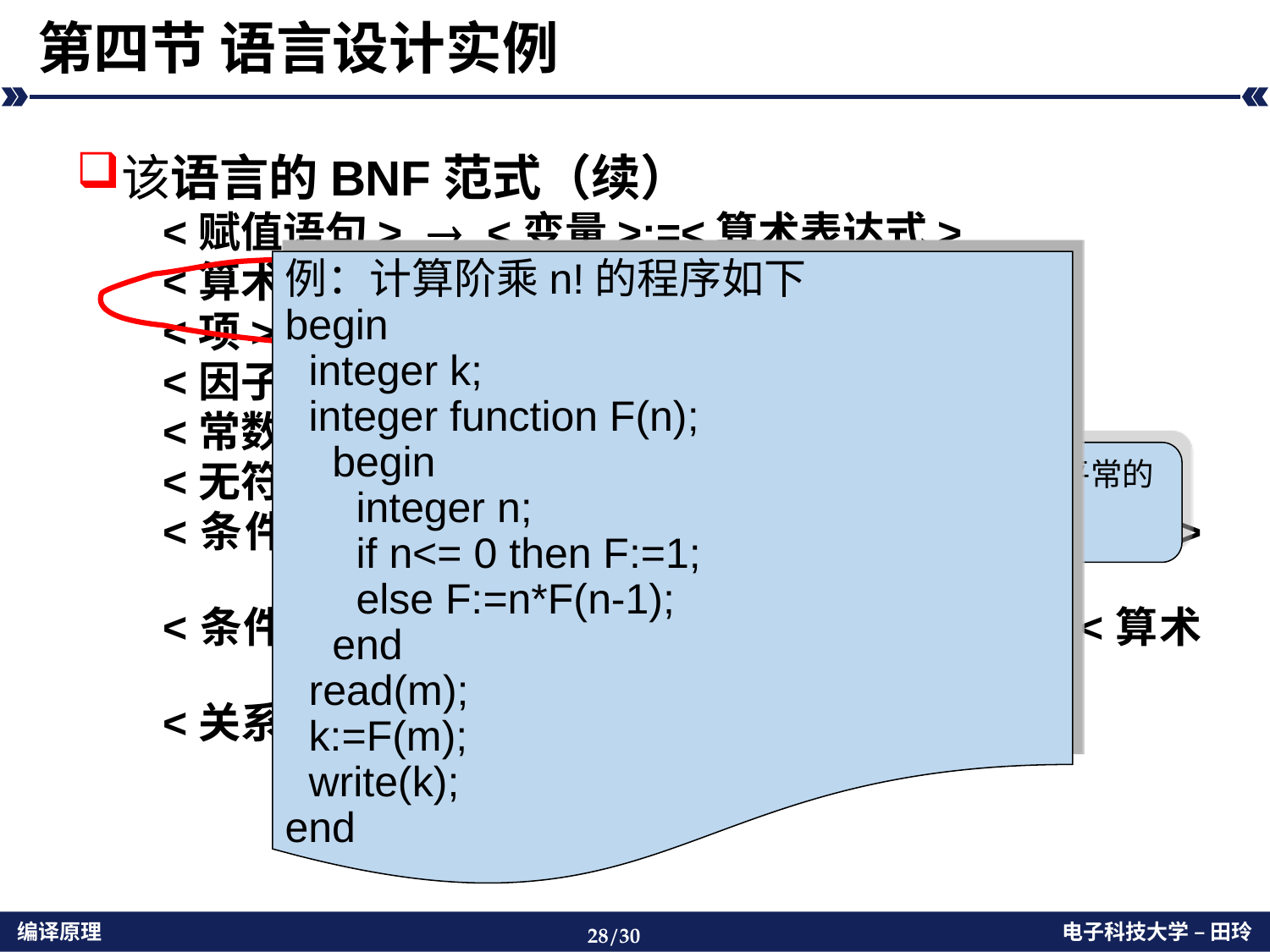

# 第四节 语言设计实例
该语言的BNF范式（续）
<赋值语句> → <变量>:=<算术表达式>
<算术表达式> → <算术表达式>-<项>|<项>
<项> → <项>*<因子>|<因子>
<因子> → <变量>|<常数>|<函数>
<常数> → <无符号整数>
<无符号整数> → <数字>|<无符号整数><数字>
<条件语句> → if <条件表达式> then <执行语句> else <执行语句>
<条件表达式> → <算术表达式><关系算符><算术表达式>
<关系算符> → <|<=|>|>=|=|<>

例：计算阶乘n!的程序如下
begin
  integer k;
  integer function F(n);
    begin
      integer n;
      if n<= 0 then F:=1;
      else F:=n*F(n-1);
    end
  read(m);
  k:=F(m);
  write(k);
end
只支持减法和乘法（-,*)，符合平常的优先级